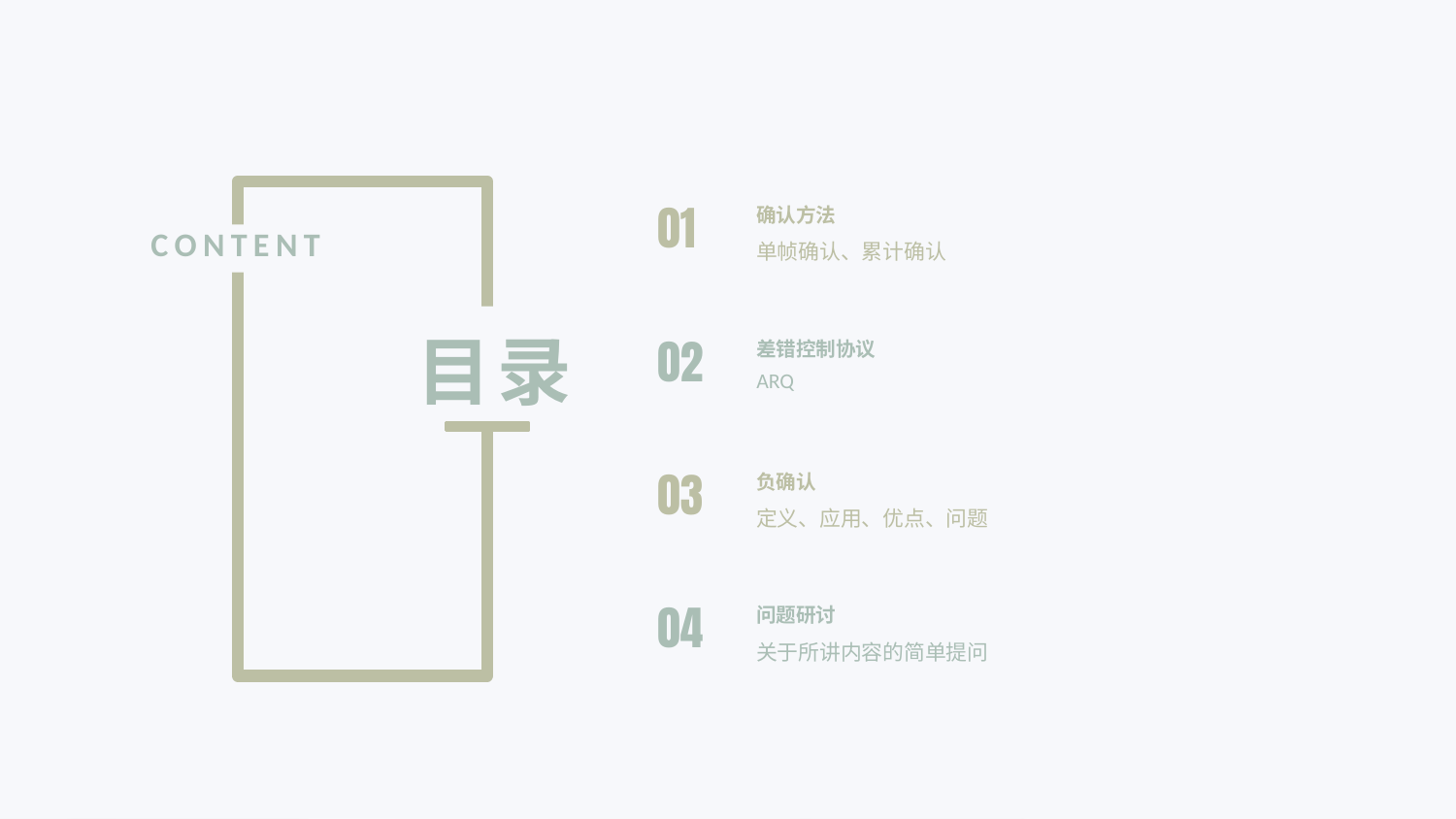

CONTENT
目录

01
确认方法
单帧确认、累计确认
02
差错控制协议
ARQ
03
负确认
定义、应用、优点、问题
04
问题研讨
关于所讲内容的简单提问